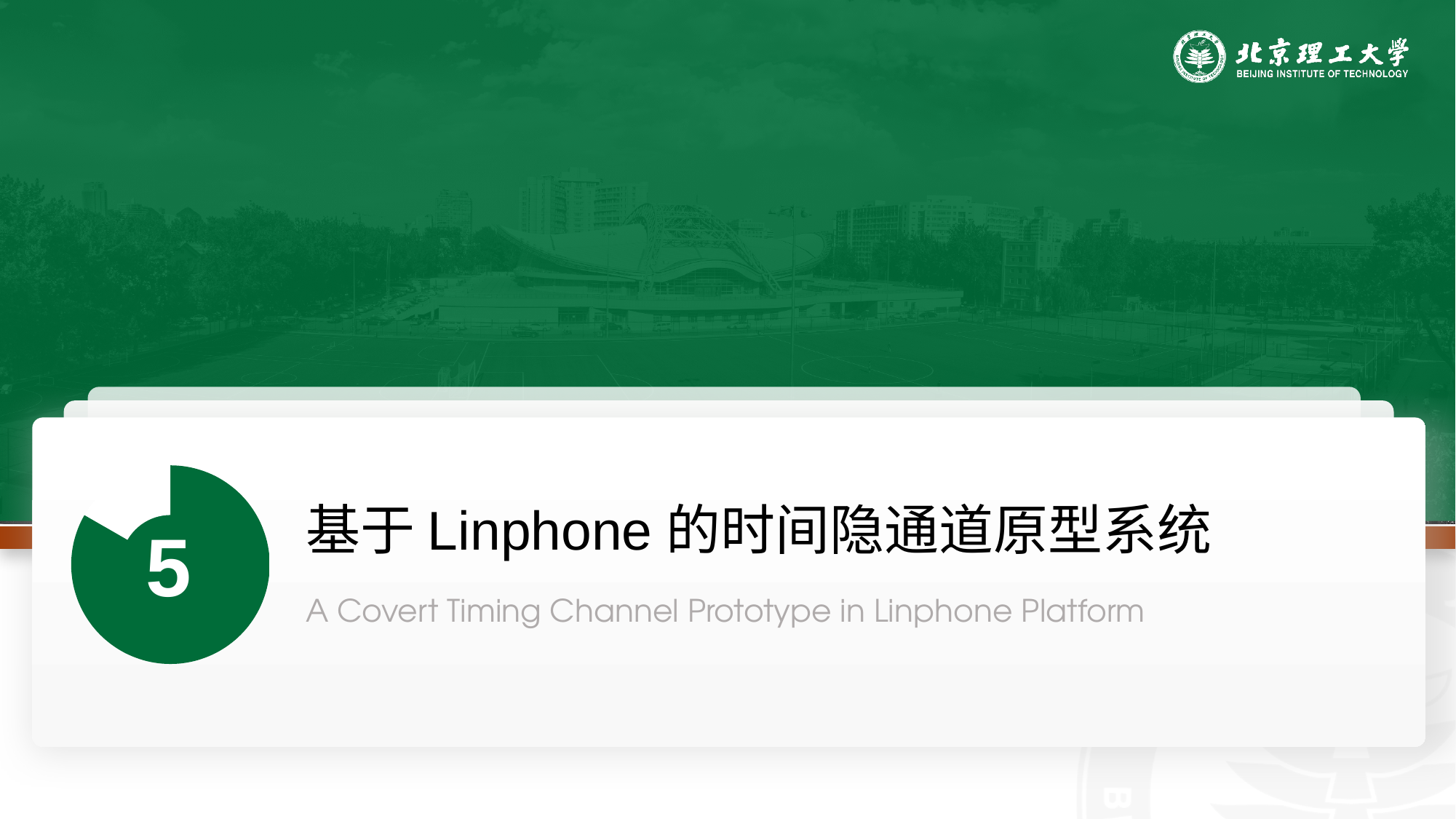

### Chart

| Category |  |
|---|---|

### Chart

| Category |
|---|
基于Linphone的时间隐通道原型系统
5
A Covert Timing Channel Prototype in Linphone Platform